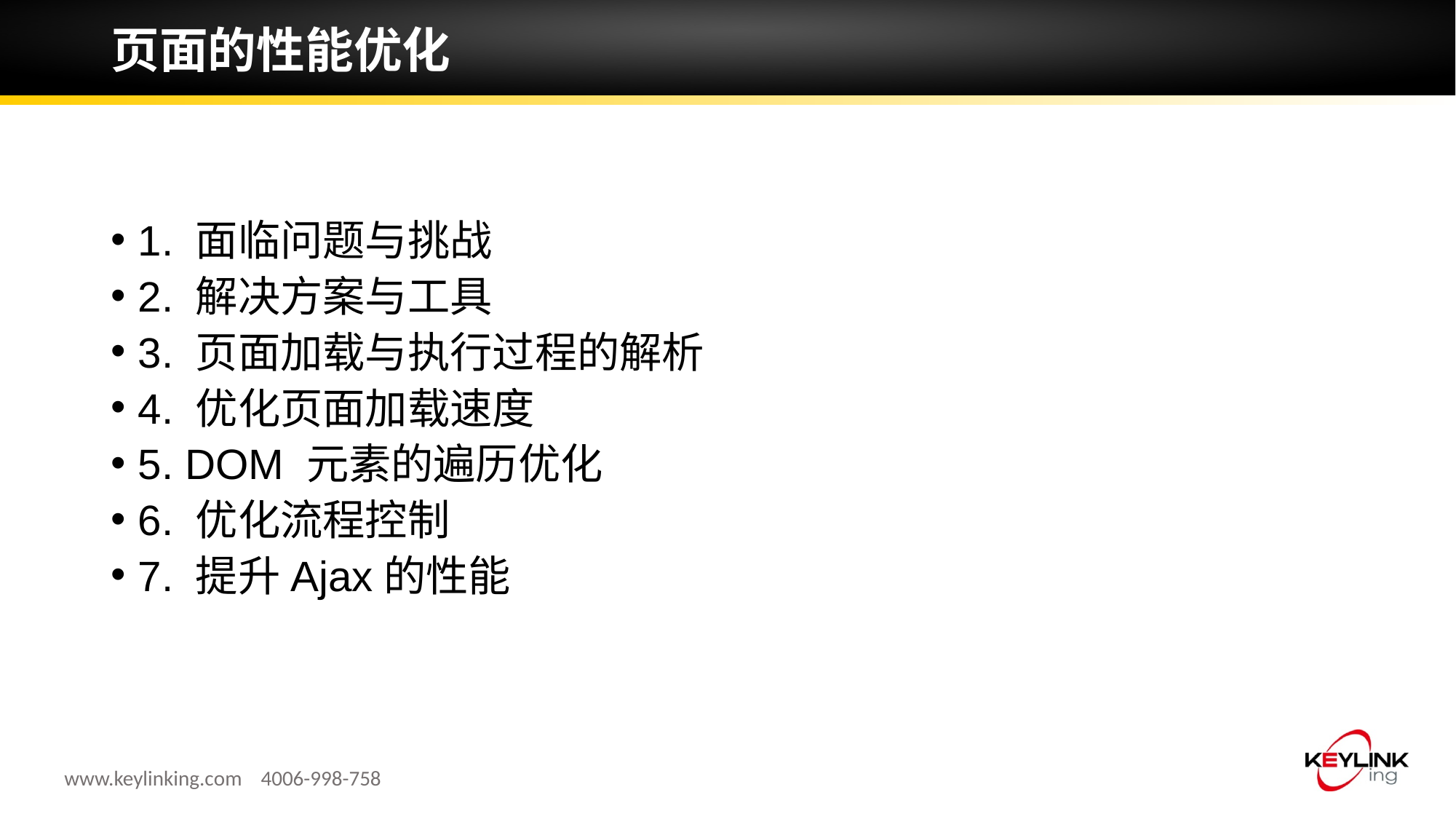

# 页面的性能优化
1. 面临问题与挑战
2. 解决方案与工具
3. 页面加载与执行过程的解析
4. 优化页面加载速度
5. DOM 元素的遍历优化
6. 优化流程控制
7. 提升Ajax的性能